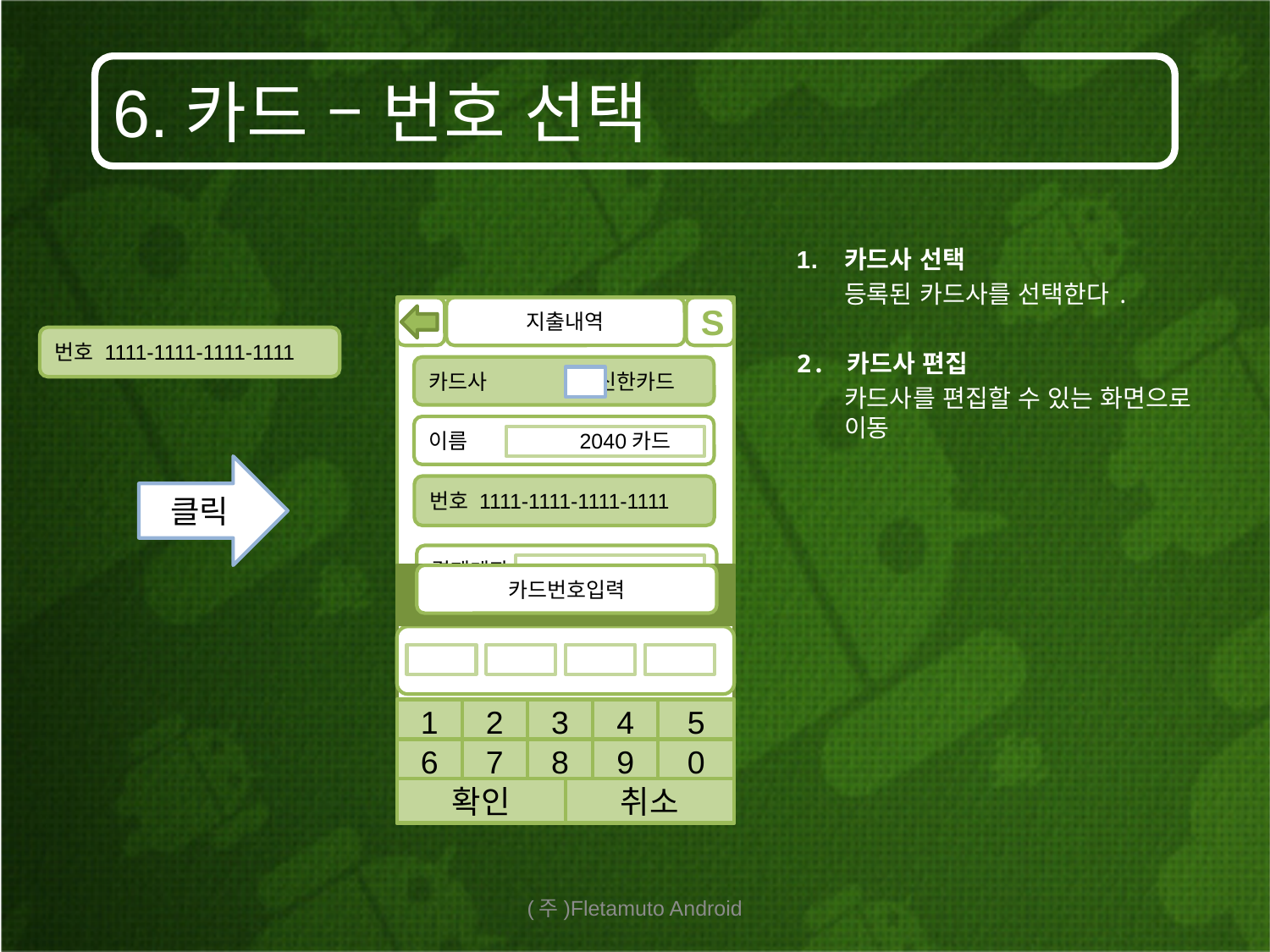

6.카드 – 번호 선택
카드사 선택
	등록된 카드사를 선택한다.

2. 카드사 편집
	카드사를 편집할 수 있는 화면으로 이동

지출내역
S
번호 1111-1111-1111-1111
카드사	       신한카드

이름                  2040카드

클릭
번호 1111-1111-1111-1111
결제계좌  2222-2222-2222-2222

카드번호입력
결제일           1일
1일

1
2
3
4
5
청구기간
전전월
1일

6
7
8
9
0
한도액           \10,000,000
                            천만원
확인
취소
(주)Fletamuto Android